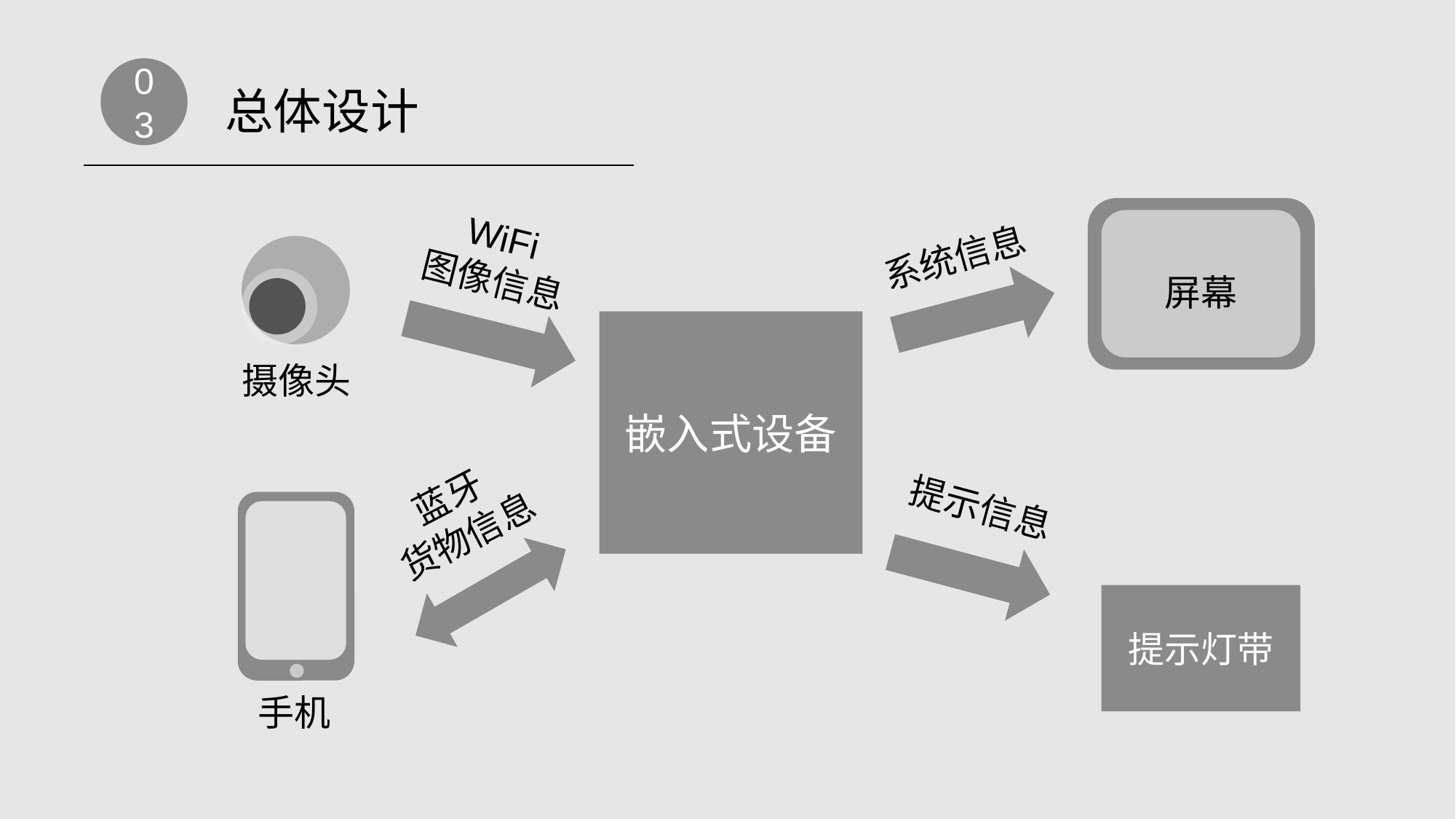

03
总体设计

WiFi
图像信息
系统信息

屏幕
嵌入式设备
摄像头
蓝牙
货物信息
提示信息

提示灯带
手机